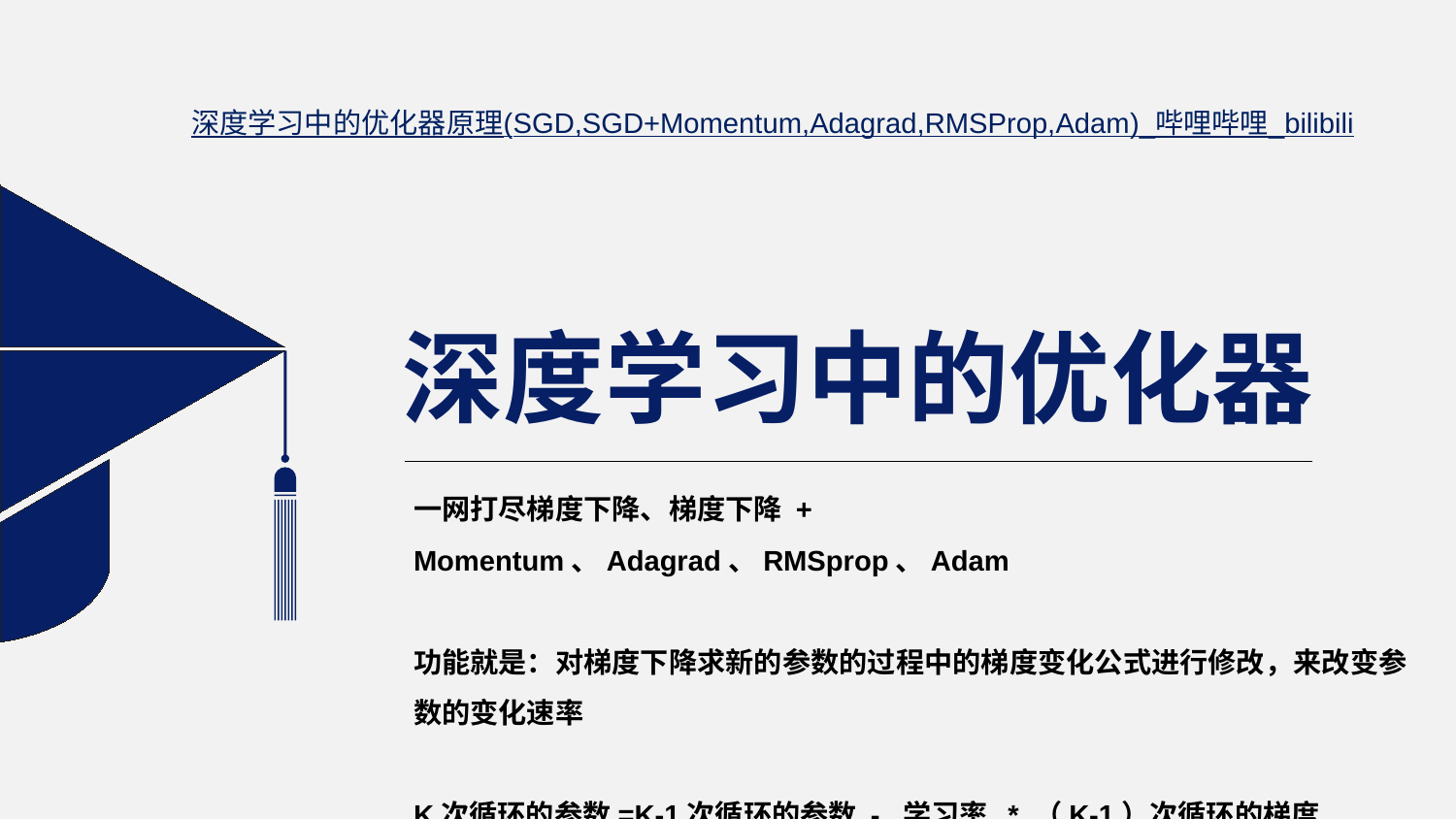

深度学习中的优化器原理(SGD,SGD+Momentum,Adagrad,RMSProp,Adam)_哔哩哔哩_bilibili

深度学习中的优化器

一网打尽梯度下降、梯度下降 + Momentum、Adagrad、RMSprop、Adam

功能就是：对梯度下降求新的参数的过程中的梯度变化公式进行修改，来改变参数的变化速率

K次循环的参数=K-1次循环的参数 -  学习率  * （K-1）次循环的梯度